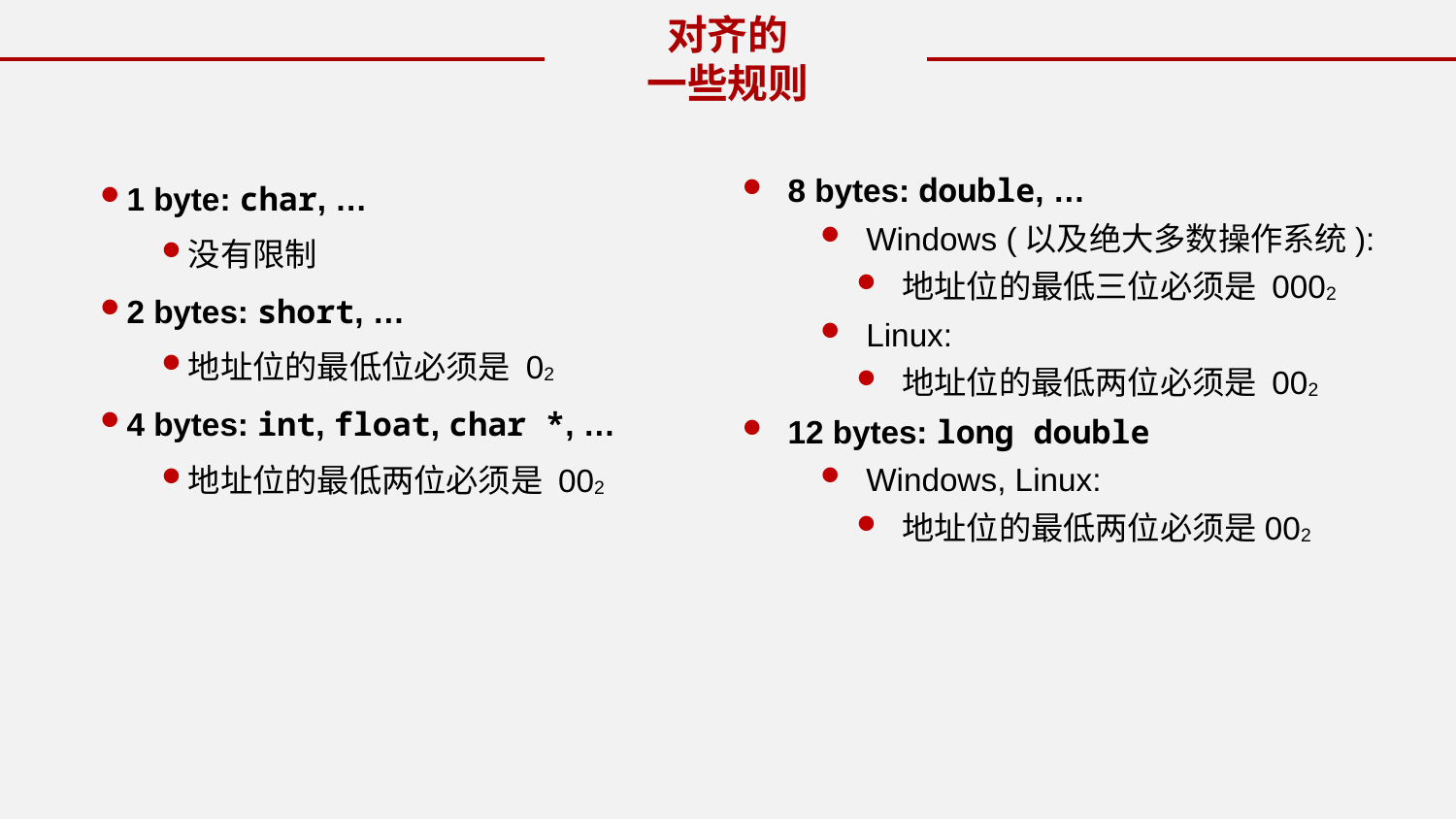

对齐的
一些规则
1 byte: char, …
没有限制
2 bytes: short, …
地址位的最低位必须是 02
4 bytes: int, float, char *, …
地址位的最低两位必须是 002
8 bytes: double, …
Windows (以及绝大多数操作系统):
地址位的最低三位必须是 0002
Linux:
地址位的最低两位必须是 002
12 bytes: long double
Windows, Linux:
地址位的最低两位必须是002